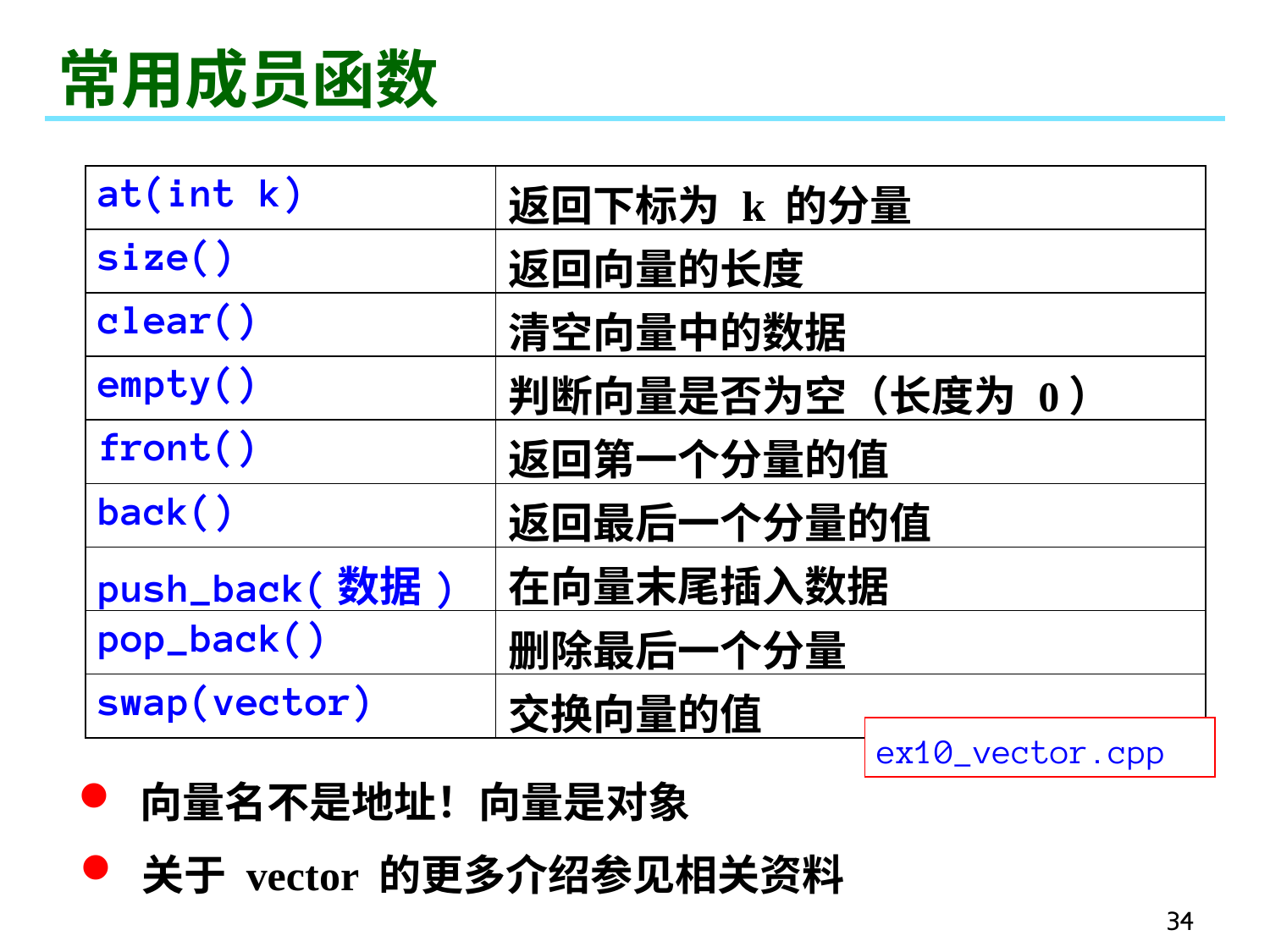

# 常用成员函数
| at(int k) | 返回下标为 k 的分量 |
| --- | --- |
| size() | 返回向量的长度 |
| clear() | 清空向量中的数据 |
| empty() | 判断向量是否为空（长度为 0） |
| front() | 返回第一个分量的值 |
| back() | 返回最后一个分量的值 |
| push\_back(数据) | 在向量末尾插入数据 |
| pop\_back() | 删除最后一个分量 |
| swap(vector) | 交换向量的值 |
ex10_vector.cpp
 向量名不是地址！向量是对象
 关于 vector 的更多介绍参见相关资料
34